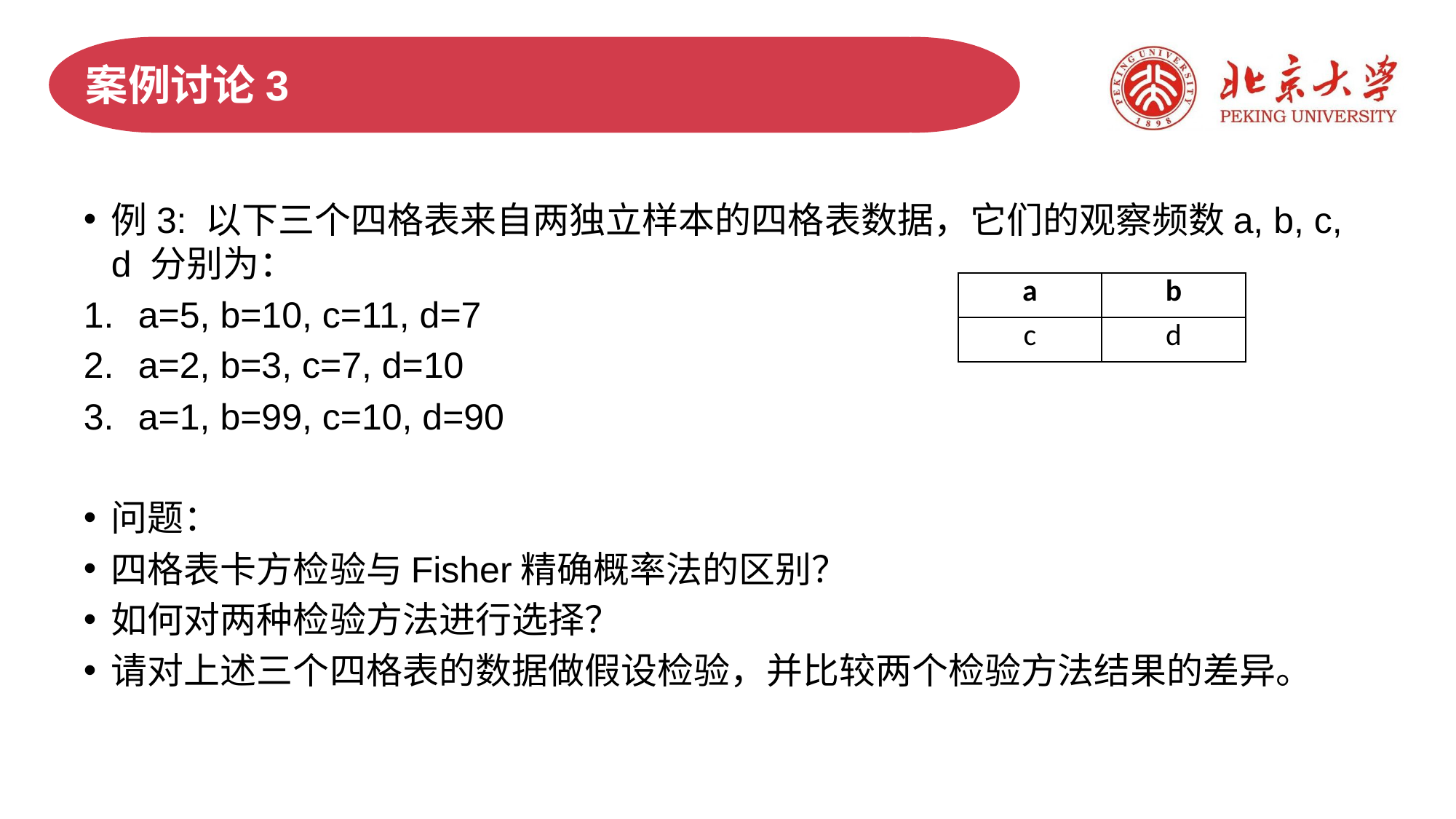

# 案例讨论3
例3: 以下三个四格表来自两独立样本的四格表数据，它们的观察频数a, b, c, d 分别为：
a=5, b=10, c=11, d=7
a=2, b=3, c=7, d=10
a=1, b=99, c=10, d=90

问题：
四格表卡方检验与Fisher精确概率法的区别？
如何对两种检验方法进行选择？
请对上述三个四格表的数据做假设检验，并比较两个检验方法结果的差异。
| a | b |
| --- | --- |
| c | d |